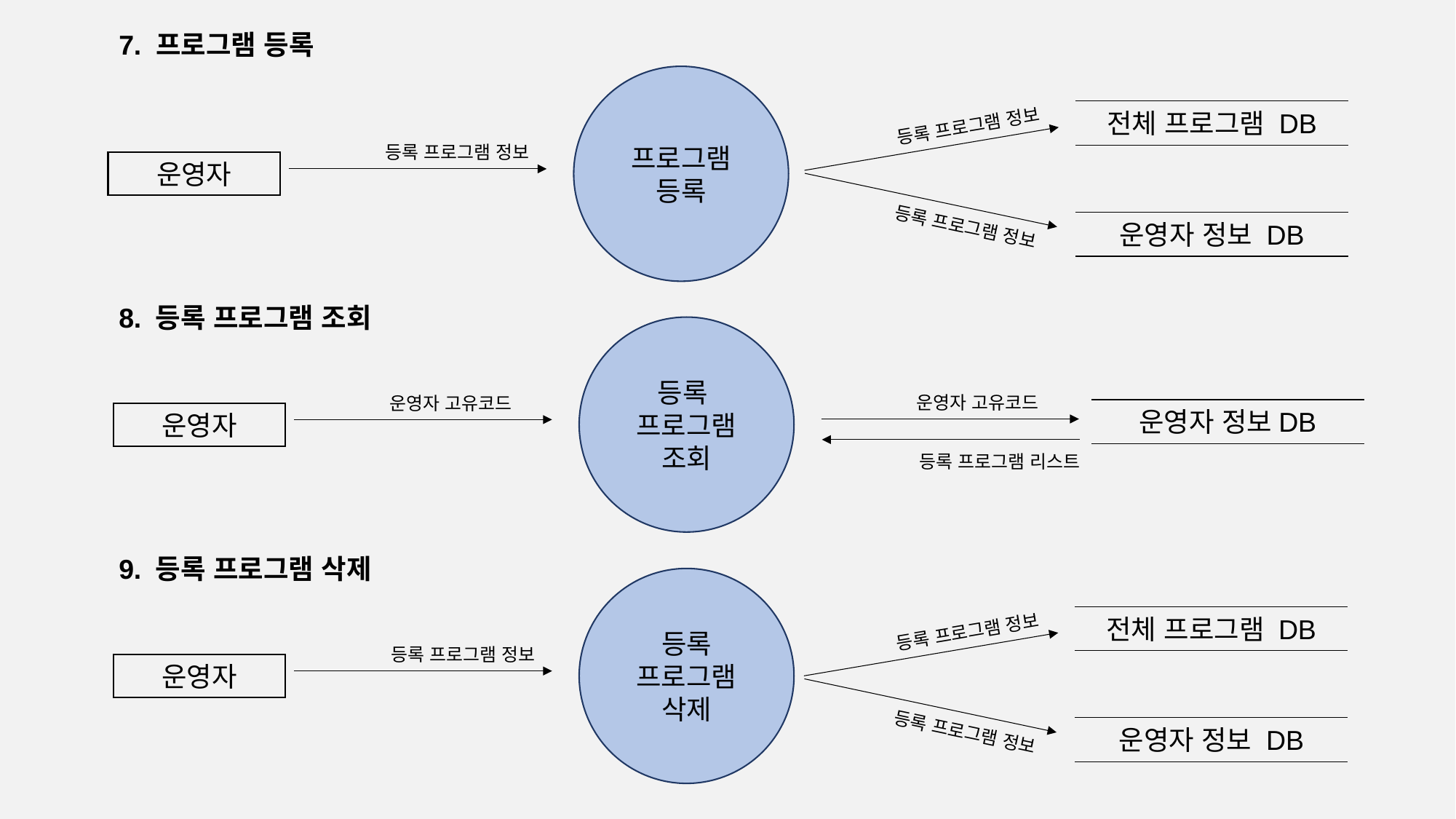

7. 프로그램 등록
프로그램 등록
전체 프로그램 DB
등록 프로그램 정보
등록 프로그램 정보
운영자
등록 프로그램 정보
운영자 정보 DB
8. 등록 프로그램 조회
등록
프로그램 조회
운영자 고유코드
운영자 고유코드
운영자 정보DB
운영자
등록 프로그램 리스트
9. 등록 프로그램 삭제
등록
프로그램 삭제
전체 프로그램 DB
등록 프로그램 정보
등록 프로그램 정보
운영자
등록 프로그램 정보
운영자 정보 DB